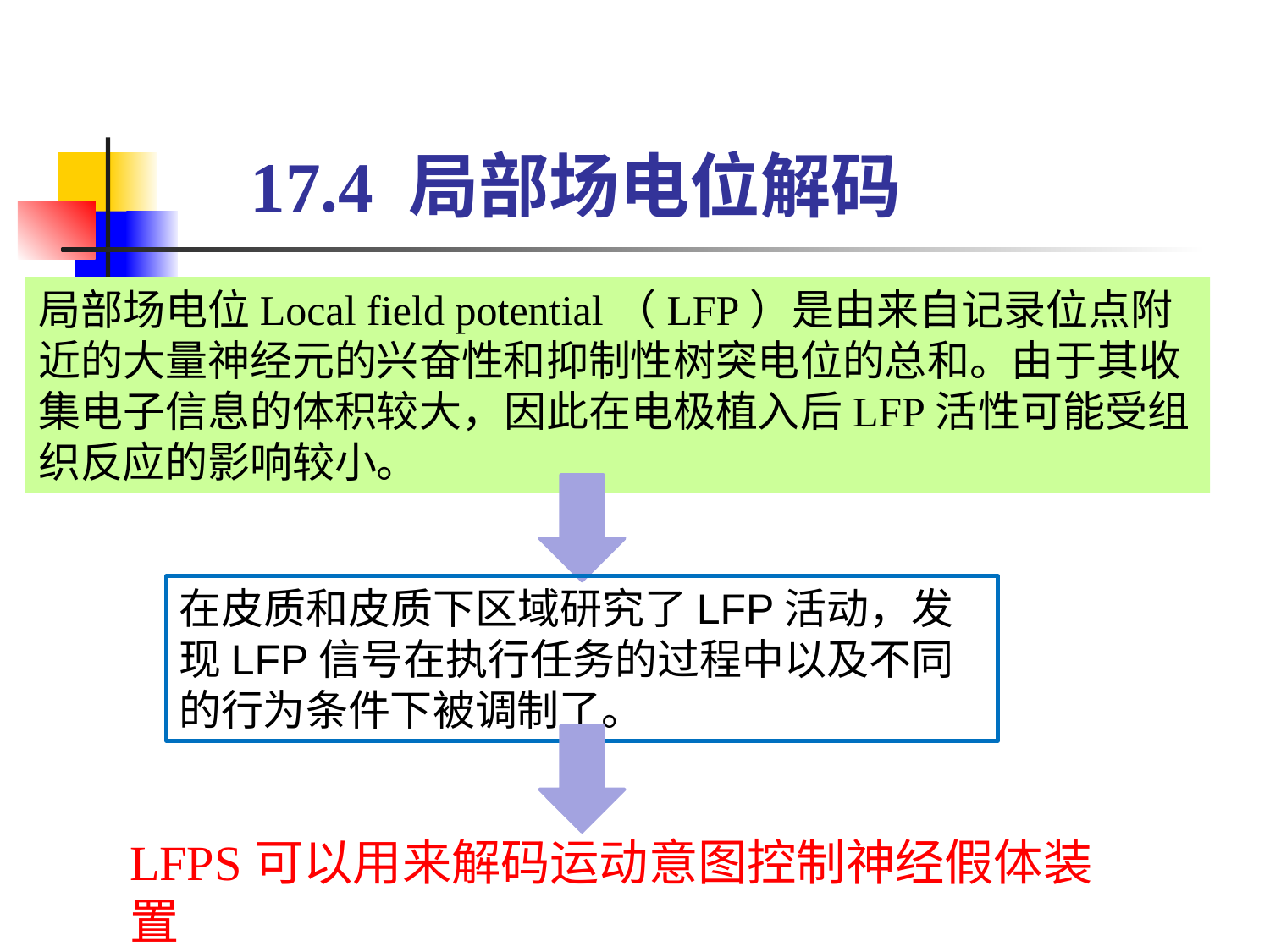

# 17.4 局部场电位解码
局部场电位Local field potential（LFP）是由来自记录位点附近的大量神经元的兴奋性和抑制性树突电位的总和。由于其收集电子信息的体积较大，因此在电极植入后LFP活性可能受组织反应的影响较小。

在皮质和皮质下区域研究了LFP活动，发现LFP信号在执行任务的过程中以及不同的行为条件下被调制了。

LFPS可以用来解码运动意图控制神经假体装置